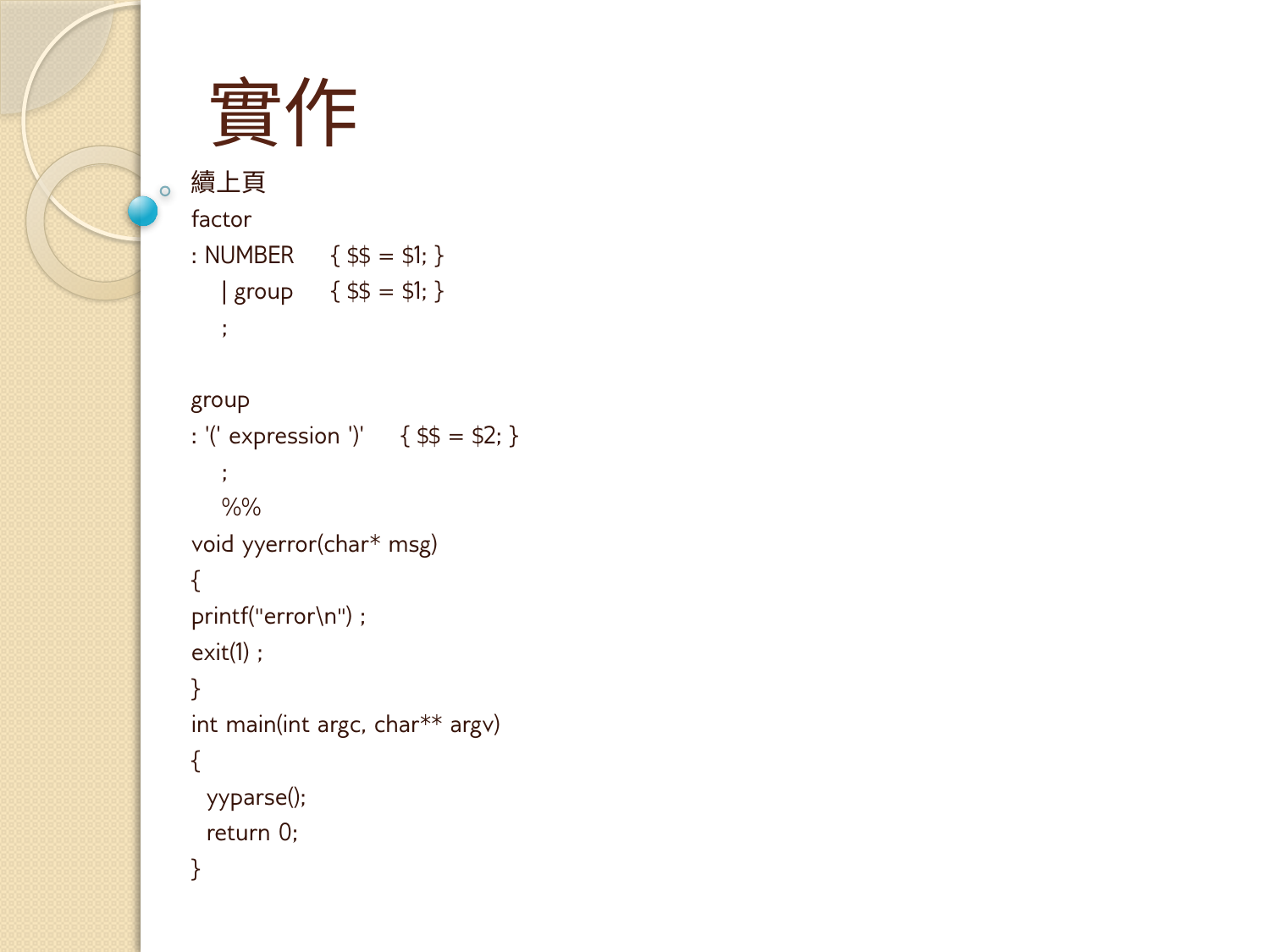

# 實作
續上頁
factor
		: NUMBER								{ $$ = $1; }
    | group									{ $$ = $1; }
    ;

group
		: '(' expression ')'		{ $$ = $2; }
    ;
    %%
void yyerror(char* msg)
{
	printf("error\n") ;
	exit(1) ;
}
int main(int argc, char** argv)
{
  yyparse();
  return 0;
}